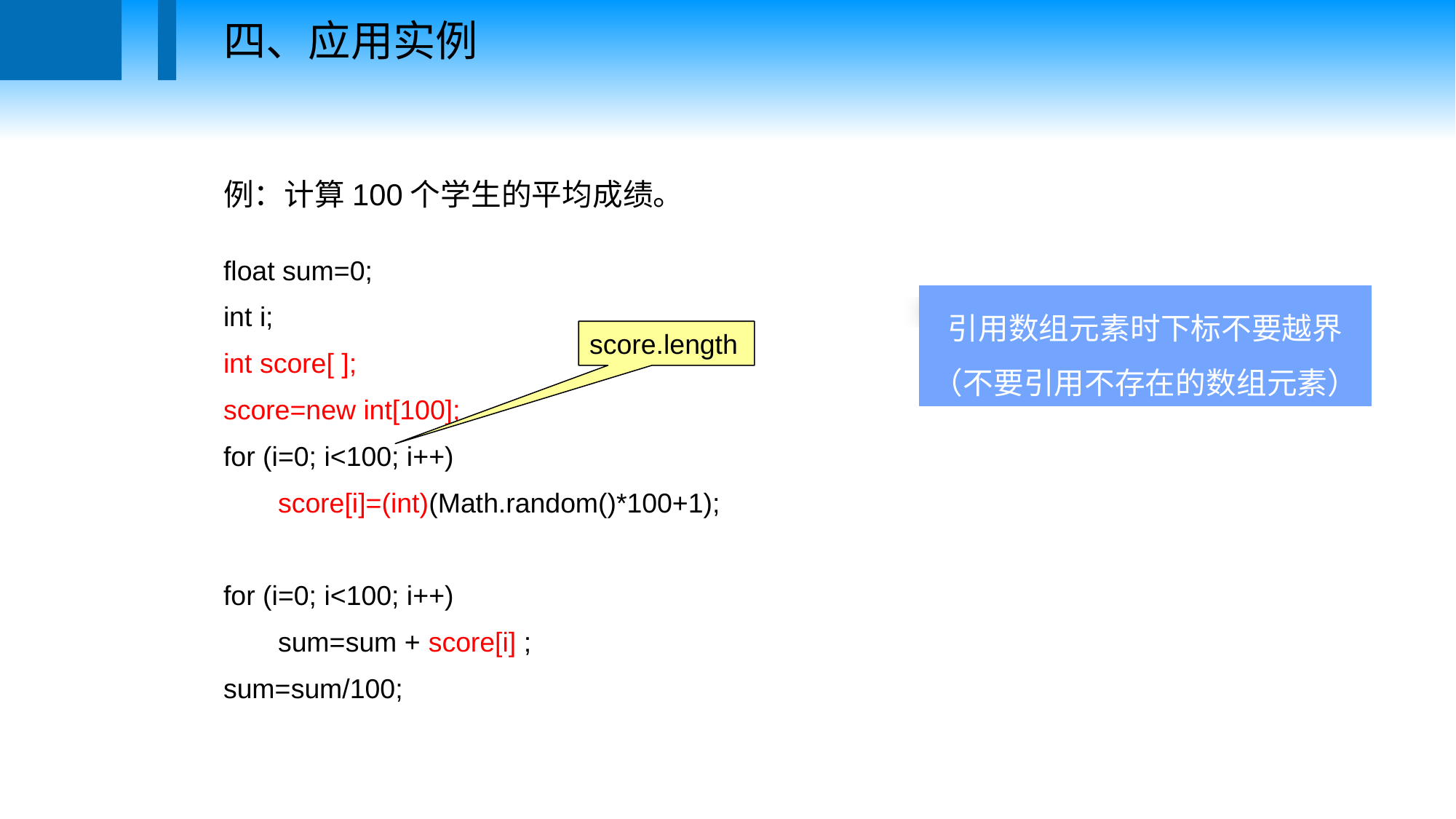

四、应用实例

例：计算100个学生的平均成绩。

float sum=0;
int i;
int score[ ];
score=new int[100];
for (i=0; i<100; i++)
	score[i]=(int)(Math.random()*100+1);

for (i=0; i<100; i++)
	sum=sum + score[i] ;
sum=sum/100;
引用数组元素时下标不要越界（不要引用不存在的数组元素）
score.length